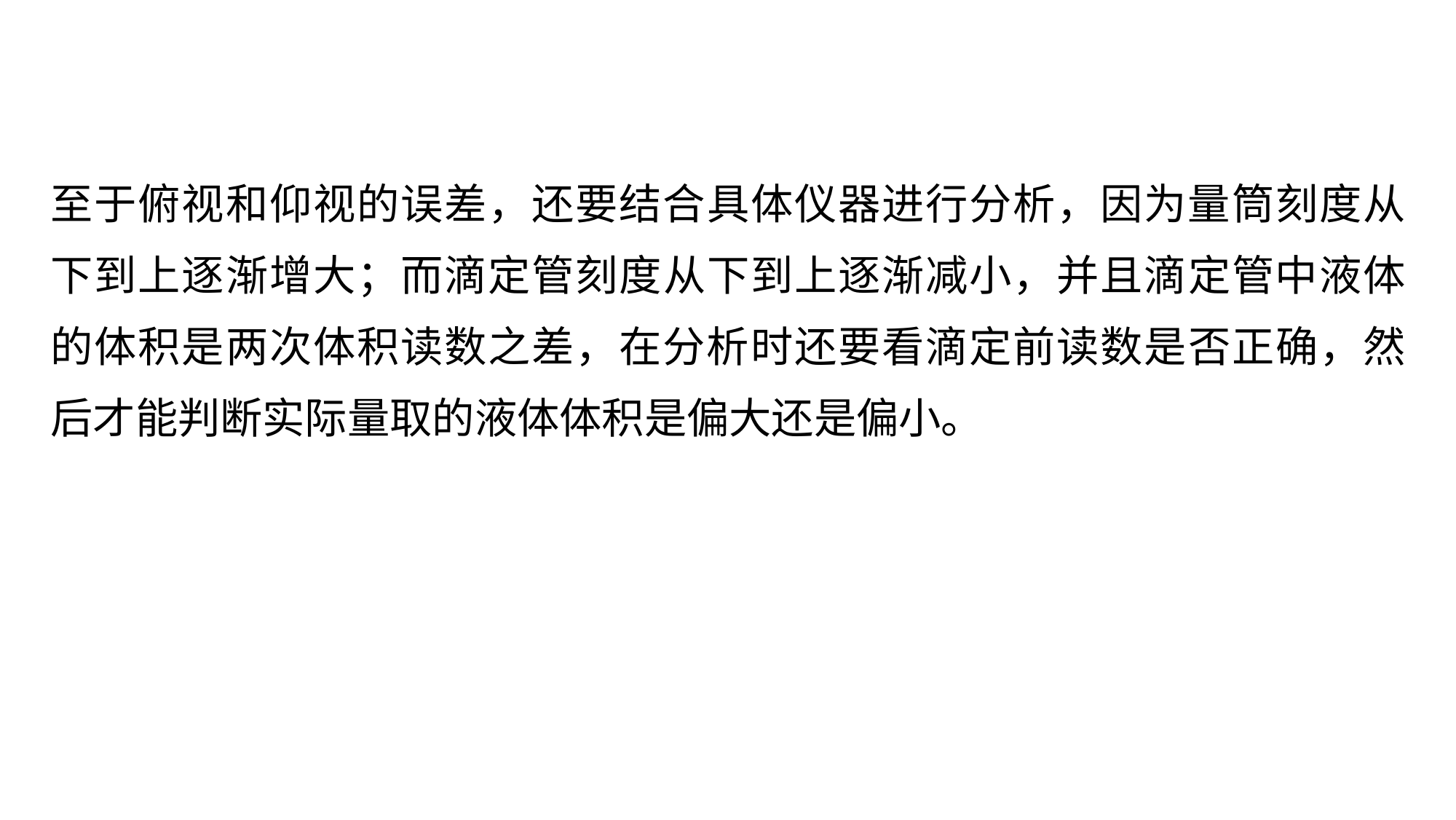

至于俯视和仰视的误差，还要结合具体仪器进行分析，因为量筒刻度从下到上逐渐增大；而滴定管刻度从下到上逐渐减小，并且滴定管中液体的体积是两次体积读数之差，在分析时还要看滴定前读数是否正确，然后才能判断实际量取的液体体积是偏大还是偏小。